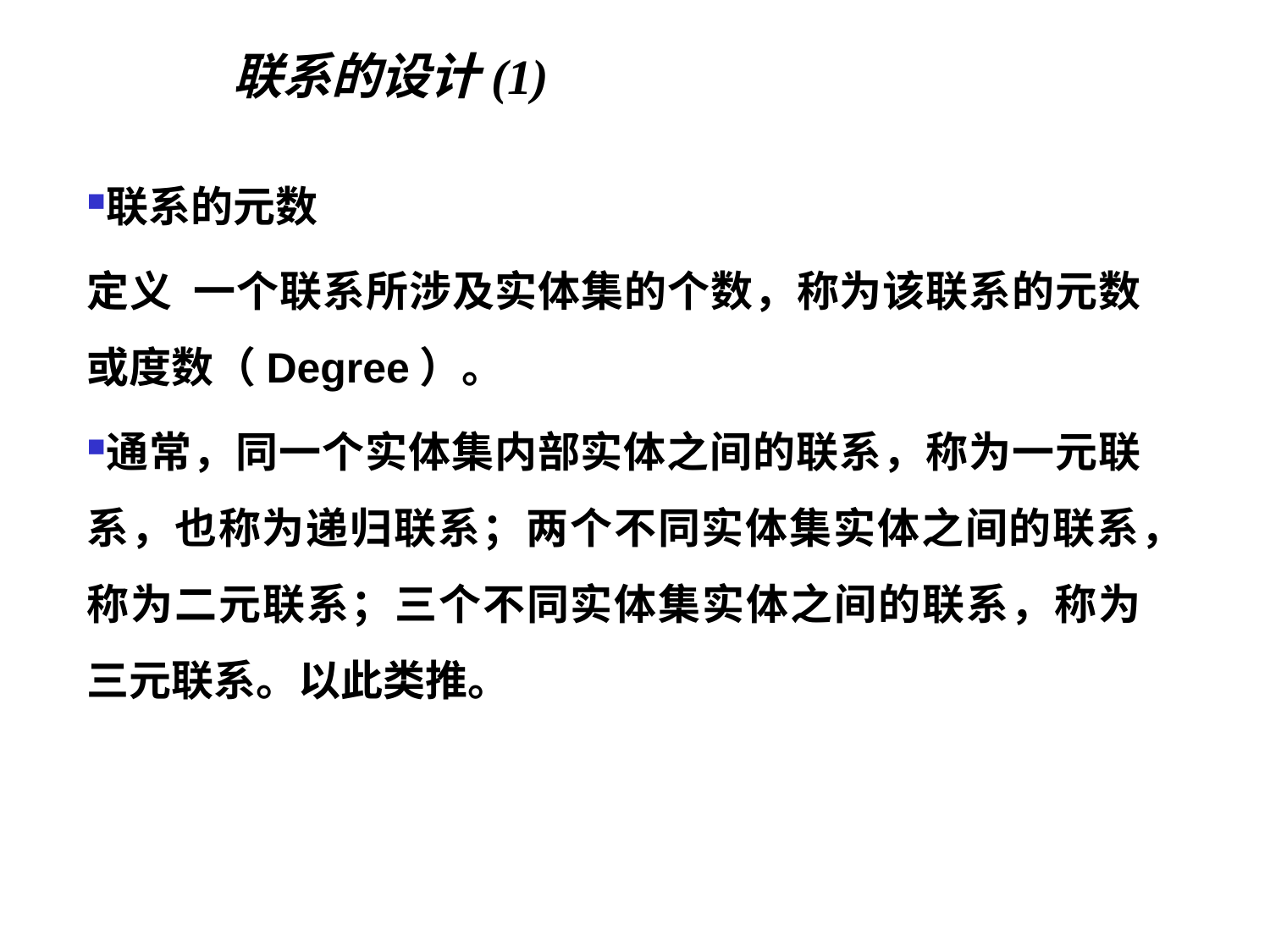

联系的设计(1)
联系的元数
定义  一个联系所涉及实体集的个数，称为该联系的元数或度数（Degree）。
通常，同一个实体集内部实体之间的联系，称为一元联系，也称为递归联系；两个不同实体集实体之间的联系，称为二元联系；三个不同实体集实体之间的联系，称为三元联系。以此类推。